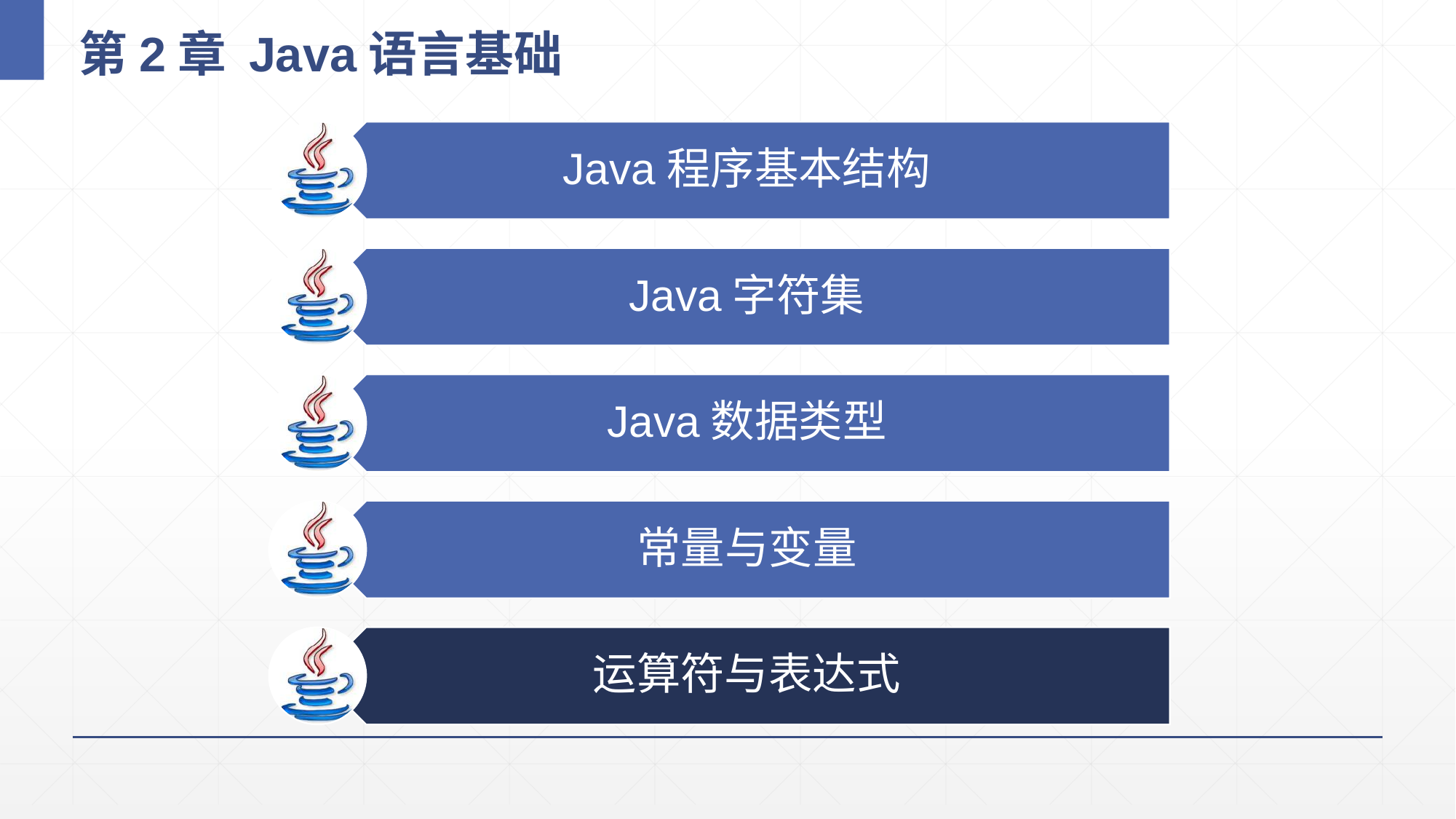

# 第2章 Java语言基础
Java程序基本结构
Java字符集
Java数据类型
常量与变量
运算符与表达式